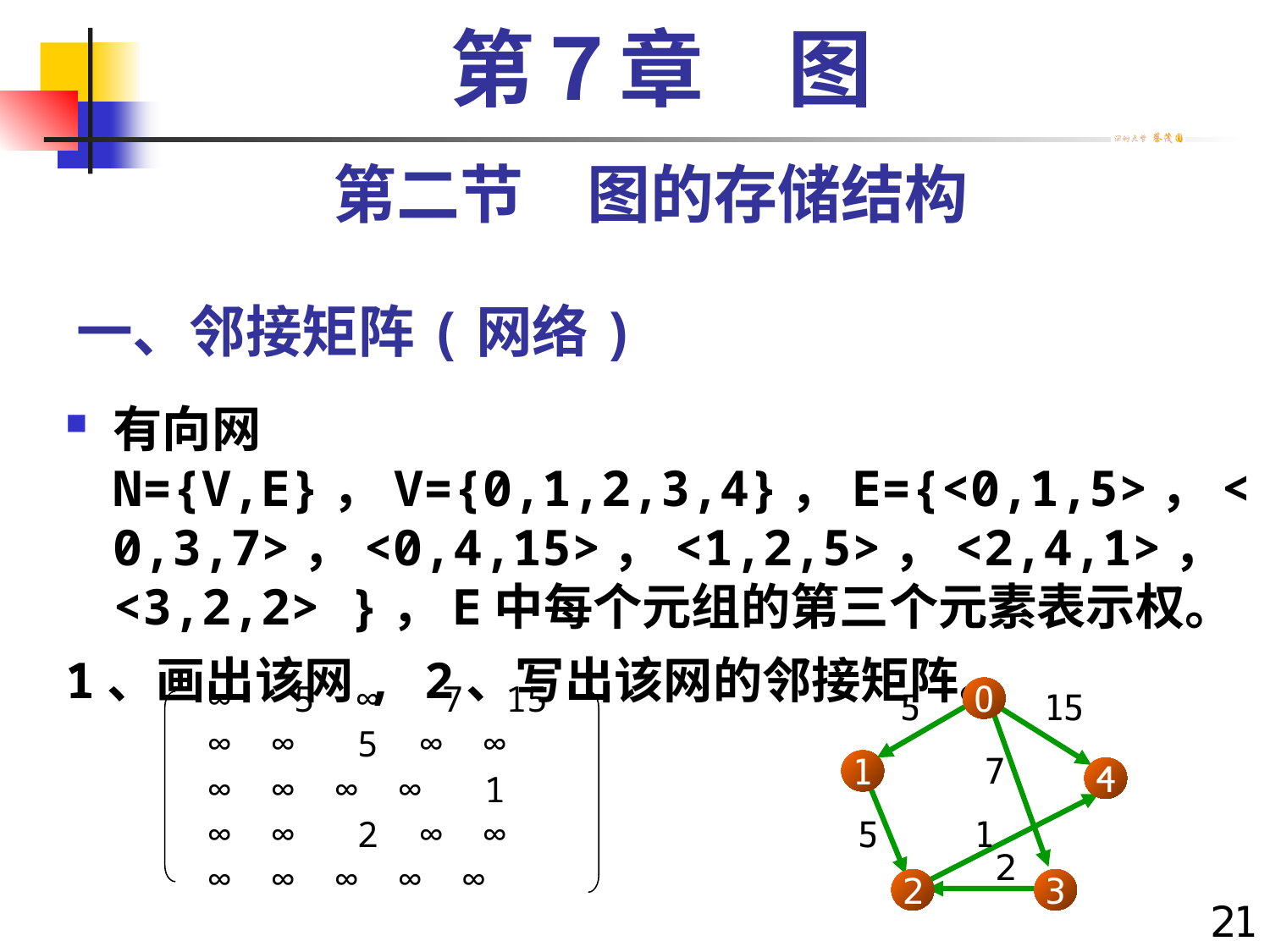

第７章　图
第二节　图的存储结构
# 一、邻接矩阵(网络)
有向网N={V,E}，V={0,1,2,3,4}，E={<0,1,5>，<0,3,7>，<0,4,15>，<1,2,5>，<2,4,1>，<3,2,2> }，E中每个元组的第三个元素表示权。
1、画出该网, 2、写出该网的邻接矩阵。

∞   5  ∞   7  15
∞  ∞   5  ∞  ∞
∞  ∞  ∞  ∞   1
∞  ∞   2  ∞  ∞
∞  ∞  ∞  ∞  ∞

0

1
4

2
3

5
15
7
5
1
2
21